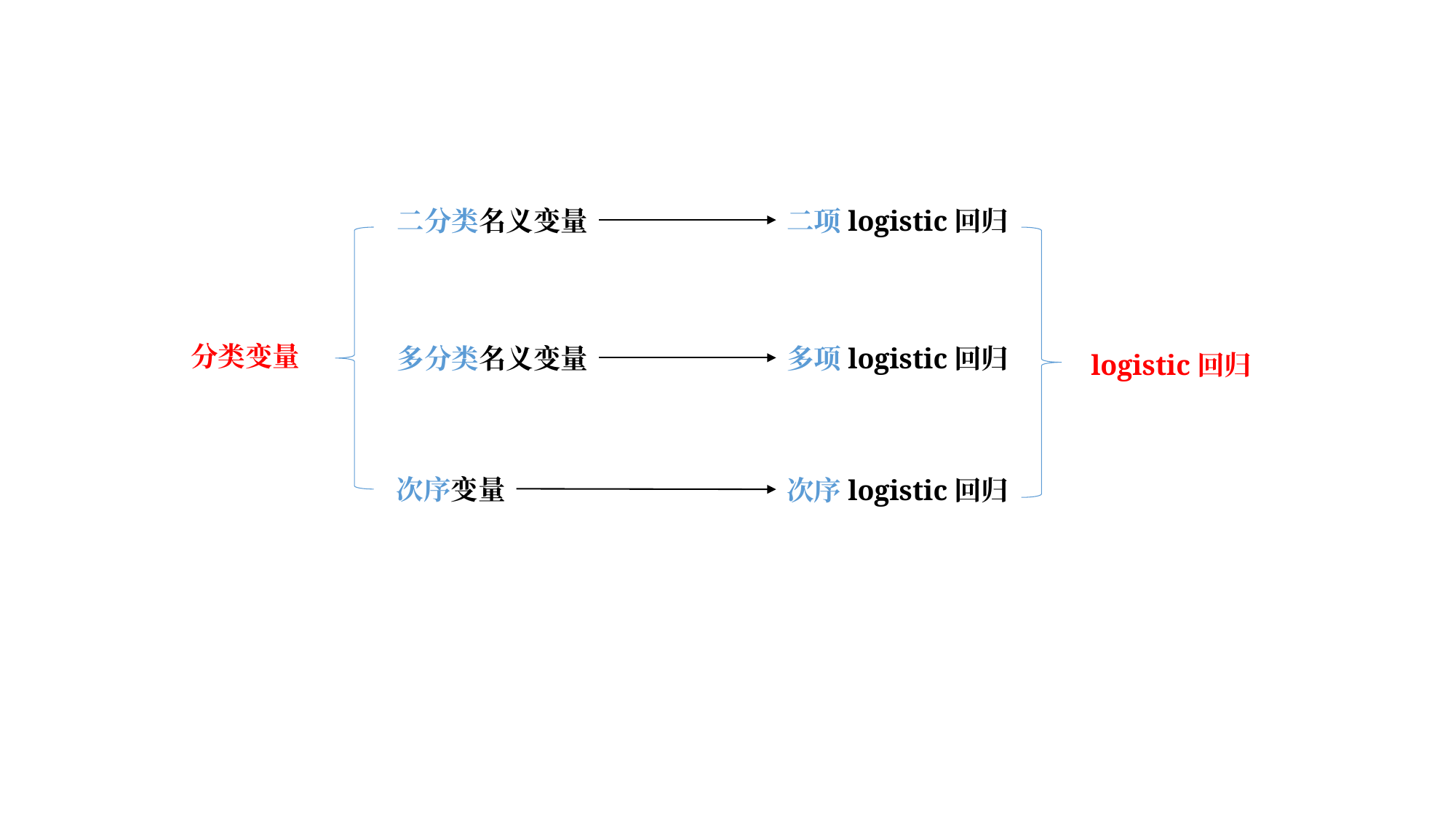

二分类名义变量
二项logistic回归

分类变量
多分类名义变量
多项logistic回归
logistic回归
次序变量
次序logistic回归